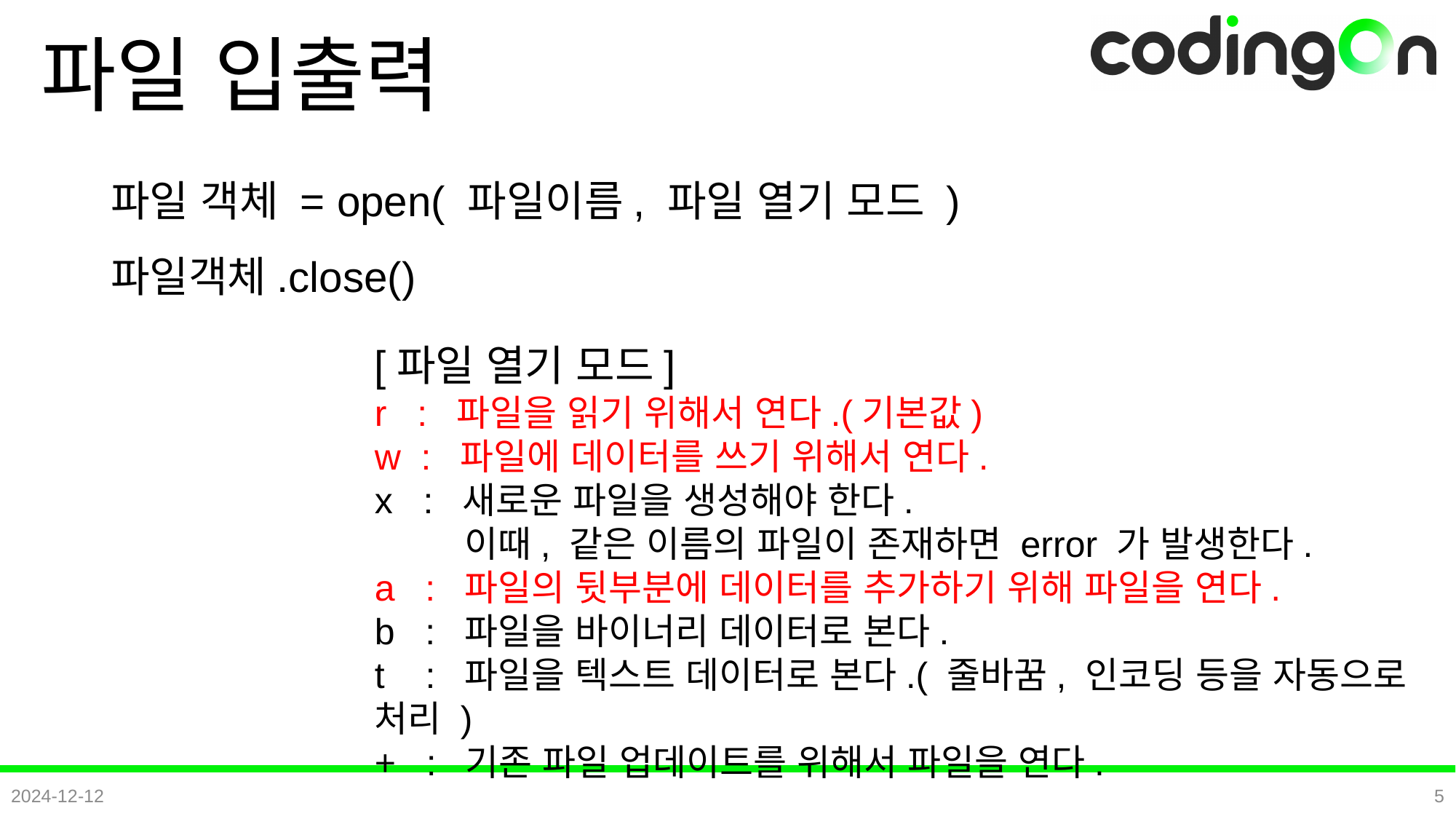

# 파일 입출력
파일 객체 = open( 파일이름, 파일 열기 모드 )
파일객체.close()

[파일 열기 모드]
r   :  파일을 읽기 위해서 연다.(기본값)
w  :  파일에 데이터를 쓰기 위해서 연다.
x   :  새로운 파일을 생성해야 한다.
        이때, 같은 이름의 파일이 존재하면 error 가 발생한다.
a   :  파일의 뒷부분에 데이터를 추가하기 위해 파일을 연다.
b   :  파일을 바이너리 데이터로 본다.
t    :  파일을 텍스트 데이터로 본다.( 줄바꿈, 인코딩 등을 자동으로 처리 )
+   :  기존 파일 업데이트를 위해서 파일을 연다.
2024-12-12
5